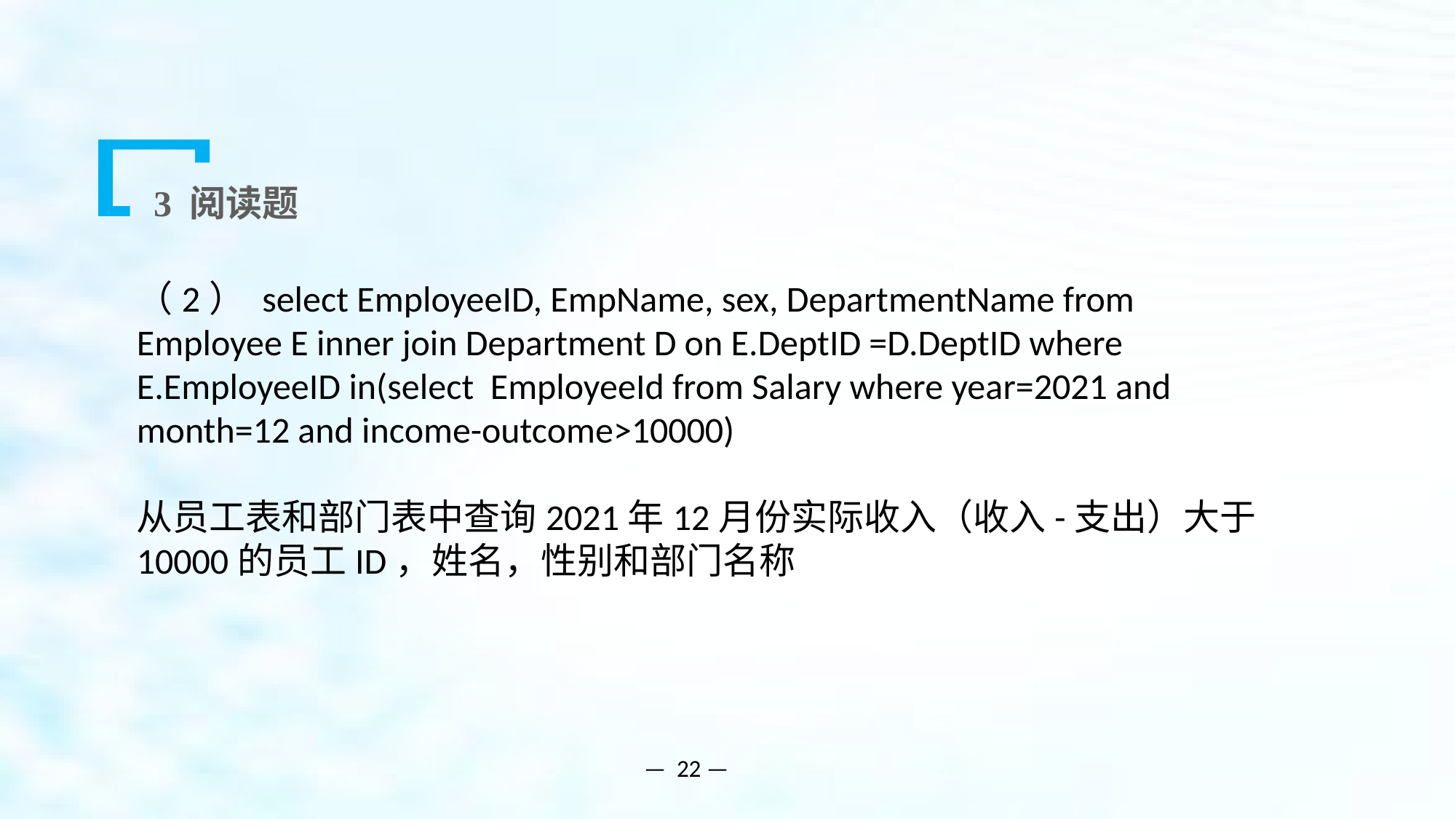

3 阅读题
（2） select EmployeeID, EmpName, sex, DepartmentName from Employee E inner join Department D on E.DeptID =D.DeptID where E.EmployeeID in(select  EmployeeId from Salary where year=2021 and month=12 and income-outcome>10000)

从员工表和部门表中查询2021年12月份实际收入（收入-支出）大于10000的员工ID，姓名，性别和部门名称